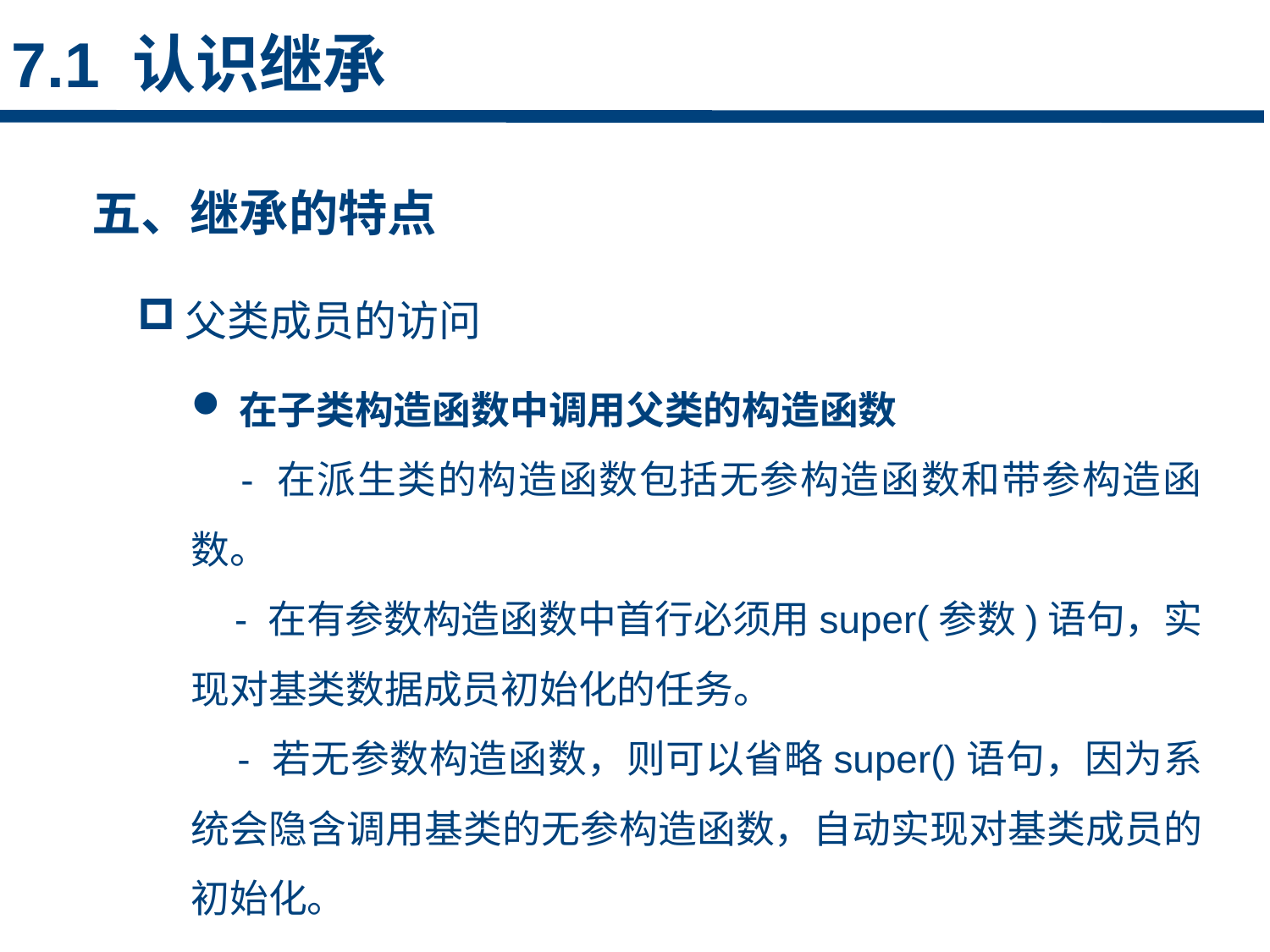

7.1 认识继承
五、继承的特点
父类成员的访问
点击添加文本
在子类构造函数中调用父类的构造函数
    - 在派生类的构造函数包括无参构造函数和带参构造函数。
    - 在有参数构造函数中首行必须用super(参数)语句，实现对基类数据成员初始化的任务。
    - 若无参数构造函数，则可以省略super()语句，因为系统会隐含调用基类的无参构造函数，自动实现对基类成员的初始化。

点击添加文本
点击添加文本
点击添加文本